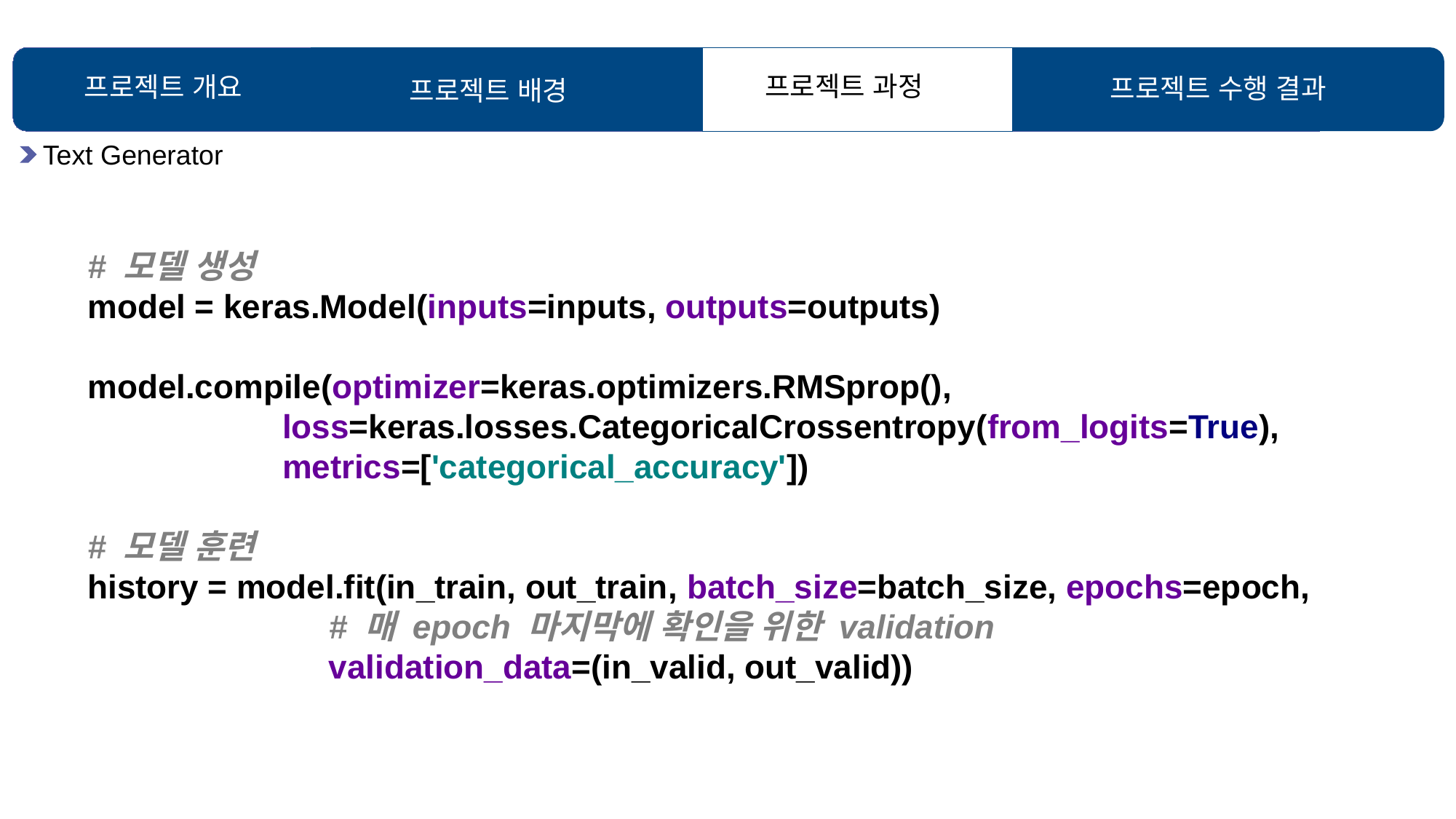

프로젝트 과정
프로젝트 개요
프로젝트 수행 결과
프로젝트 배경
Text Generator

# 모델 생성 model = keras.Model(inputs=inputs, outputs=outputs)
model.compile(optimizer=keras.optimizers.RMSprop(),
                     loss=keras.losses.CategoricalCrossentropy(from_logits=True),
                     metrics=['categorical_accuracy'])

# 모델 훈련 history = model.fit(in_train, out_train, batch_size=batch_size, epochs=epoch, # 매 epoch 마지막에 확인을 위한 validation validation_data=(in_valid, out_valid))